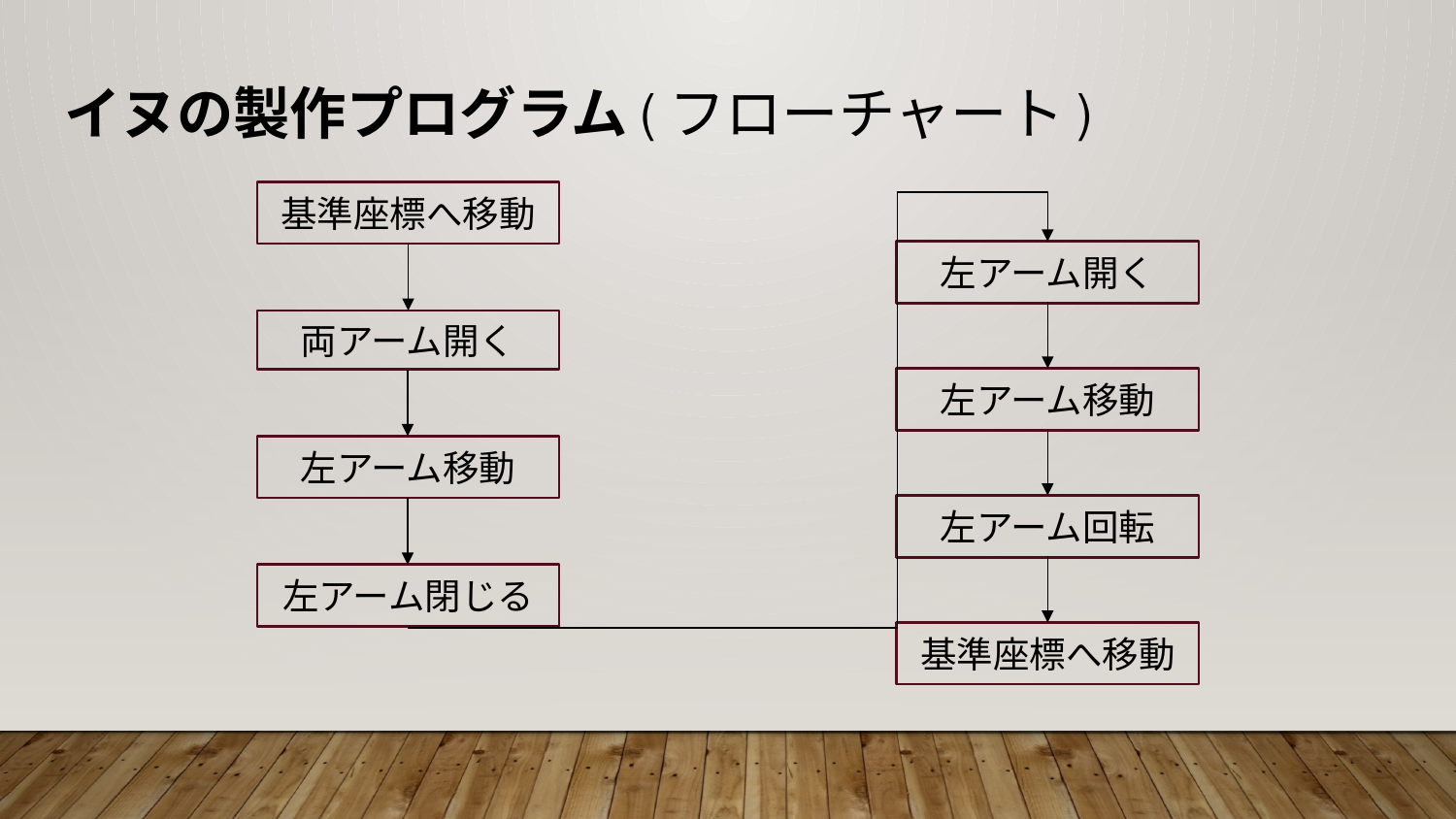

# イヌの製作プログラム(フローチャート)
基準座標へ移動
左アーム開く
両アーム開く
左アーム移動
左アーム移動
左アーム回転
左アーム閉じる
基準座標へ移動